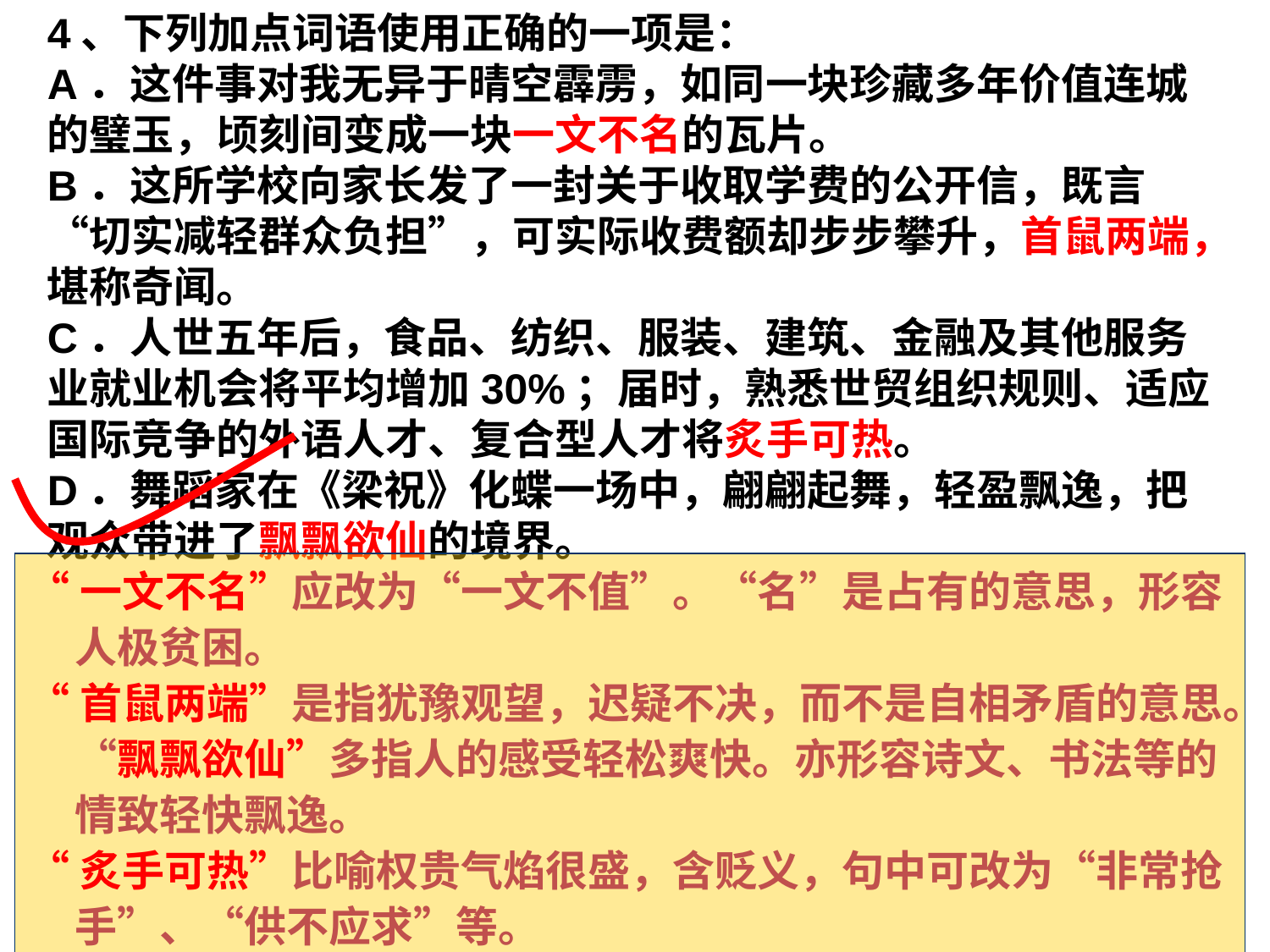

4、下列加点词语使用正确的一项是：
A．这件事对我无异于晴空霹雳，如同一块珍藏多年价值连城的璧玉，顷刻间变成一块一文不名的瓦片。
B．这所学校向家长发了一封关于收取学费的公开信，既言“切实减轻群众负担”，可实际收费额却步步攀升，首鼠两端，堪称奇闻。
C．人世五年后，食品、纺织、服装、建筑、金融及其他服务业就业机会将平均增加30%；届时，熟悉世贸组织规则、适应国际竞争的外语人才、复合型人才将炙手可热。
D．舞蹈家在《梁祝》化蝶一场中，翩翩起舞，轻盈飘逸，把观众带进了飘飘欲仙的境界。

“一文不名”应改为“一文不值”。“名”是占有的意思，形容人极贫困。
“首鼠两端”是指犹豫观望，迟疑不决，而不是自相矛盾的意思。“飘飘欲仙”多指人的感受轻松爽快。亦形容诗文、书法等的情致轻快飘逸。
“炙手可热”比喻权贵气焰很盛，含贬义，句中可改为“非常抢手”、“供不应求”等。